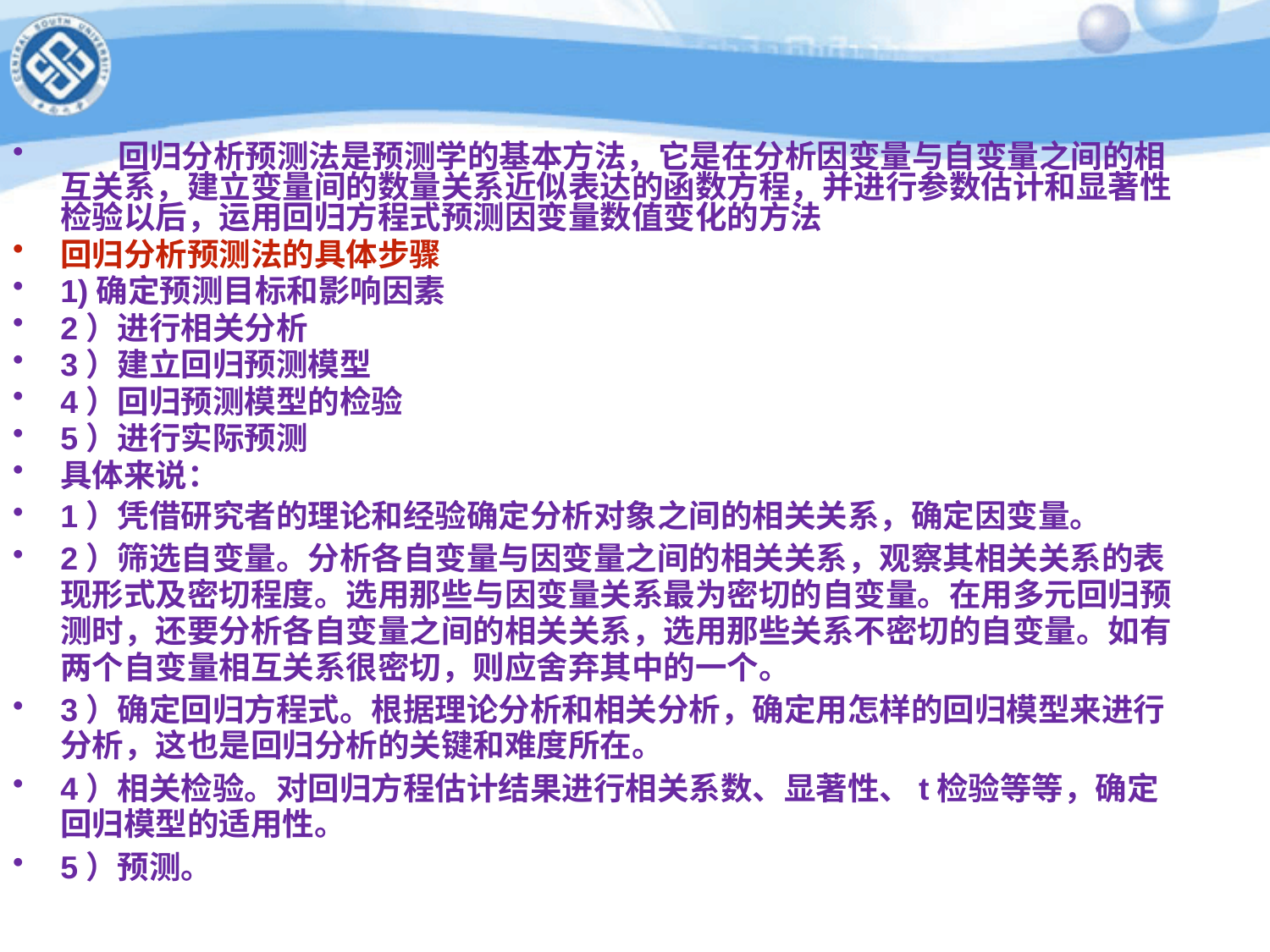

回归分析预测法是预测学的基本方法，它是在分析因变量与自变量之间的相互关系，建立变量间的数量关系近似表达的函数方程，并进行参数估计和显著性检验以后，运用回归方程式预测因变量数值变化的方法
回归分析预测法的具体步骤
1)确定预测目标和影响因素
2）进行相关分析
3）建立回归预测模型
4）回归预测模型的检验
5）进行实际预测
具体来说：
1）凭借研究者的理论和经验确定分析对象之间的相关关系，确定因变量。
2）筛选自变量。分析各自变量与因变量之间的相关关系，观察其相关关系的表现形式及密切程度。选用那些与因变量关系最为密切的自变量。在用多元回归预测时，还要分析各自变量之间的相关关系，选用那些关系不密切的自变量。如有两个自变量相互关系很密切，则应舍弃其中的一个。
3）确定回归方程式。根据理论分析和相关分析，确定用怎样的回归模型来进行分析，这也是回归分析的关键和难度所在。
4）相关检验。对回归方程估计结果进行相关系数、显著性、t检验等等，确定回归模型的适用性。
5）预测。